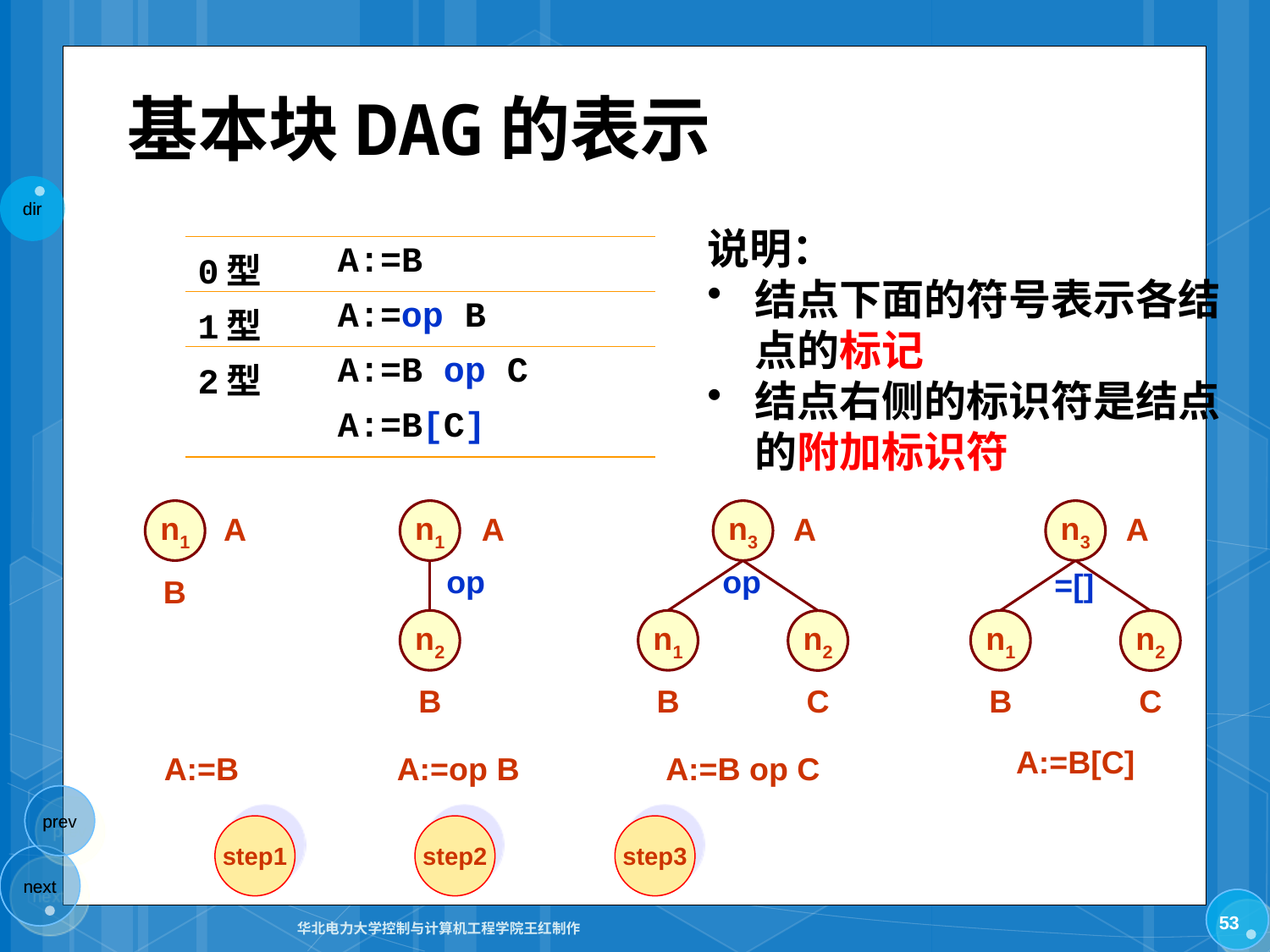

# 基本块DAG的表示
说明：
结点下面的符号表示各结点的标记
结点右侧的标识符是结点的附加标识符
| 0型 | A:=B |
| --- | --- |
| 1型 | A:=op B |
| 2型 | A:=B op C |
|  | A:=B[C] |
n1
A
B
n1
A
op
n2
B
n3
A
op
n1
n2
B
C
n3
A
=[]
n1
n2
B
C
A:=B[C]
A:=B
A:=op B
A:=B op C
step1
step2
step3
53
华北电力大学控制与计算机工程学院王红制作